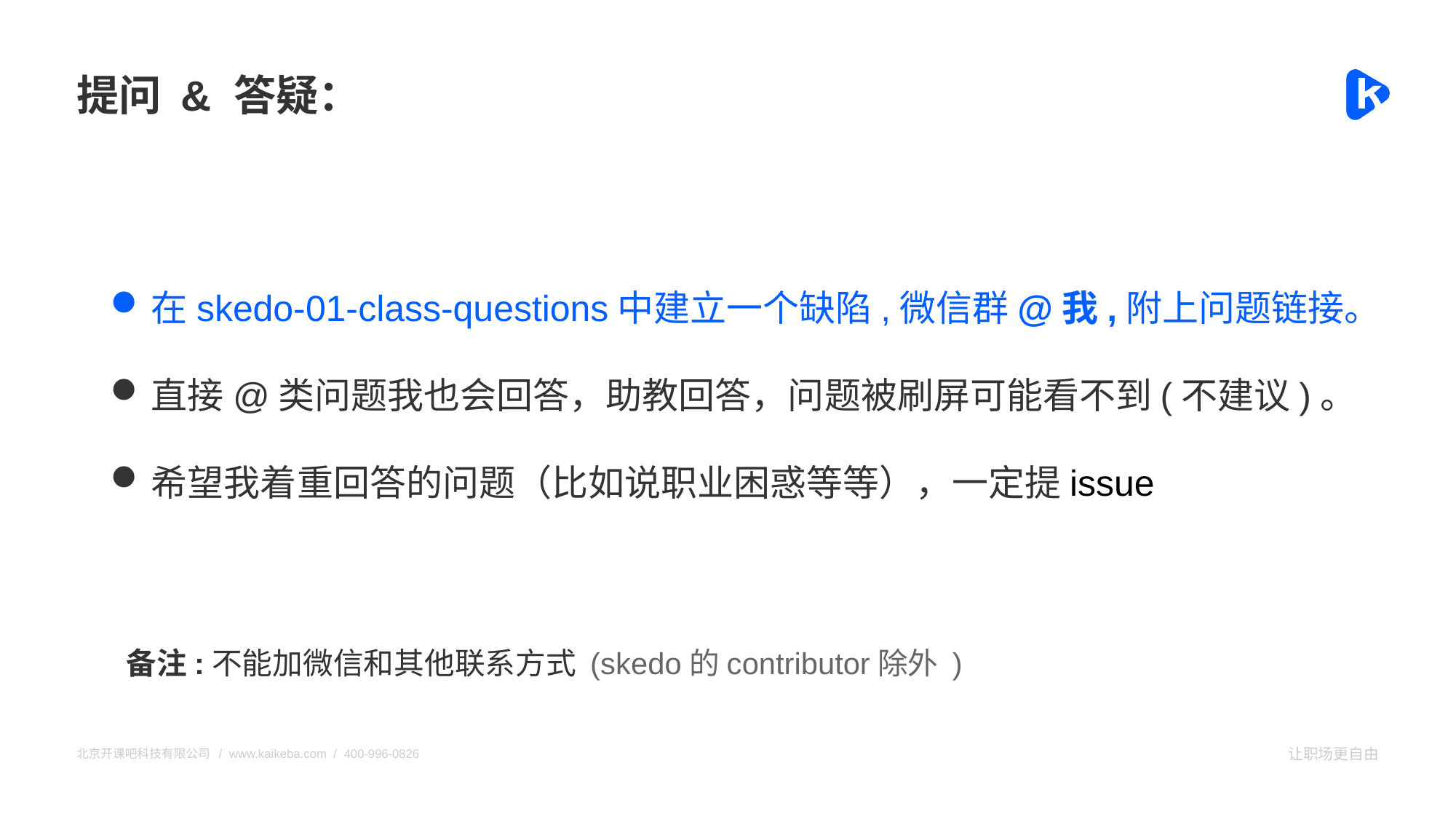

提问 & 答疑：
在skedo-01-class-questions中建立一个缺陷,微信群@我,附上问题链接。
直接@类问题我也会回答，助教回答，问题被刷屏可能看不到(不建议)。
希望我着重回答的问题（比如说职业困惑等等），一定提issue
备注:不能加微信和其他联系方式 (skedo的contributor除外 )